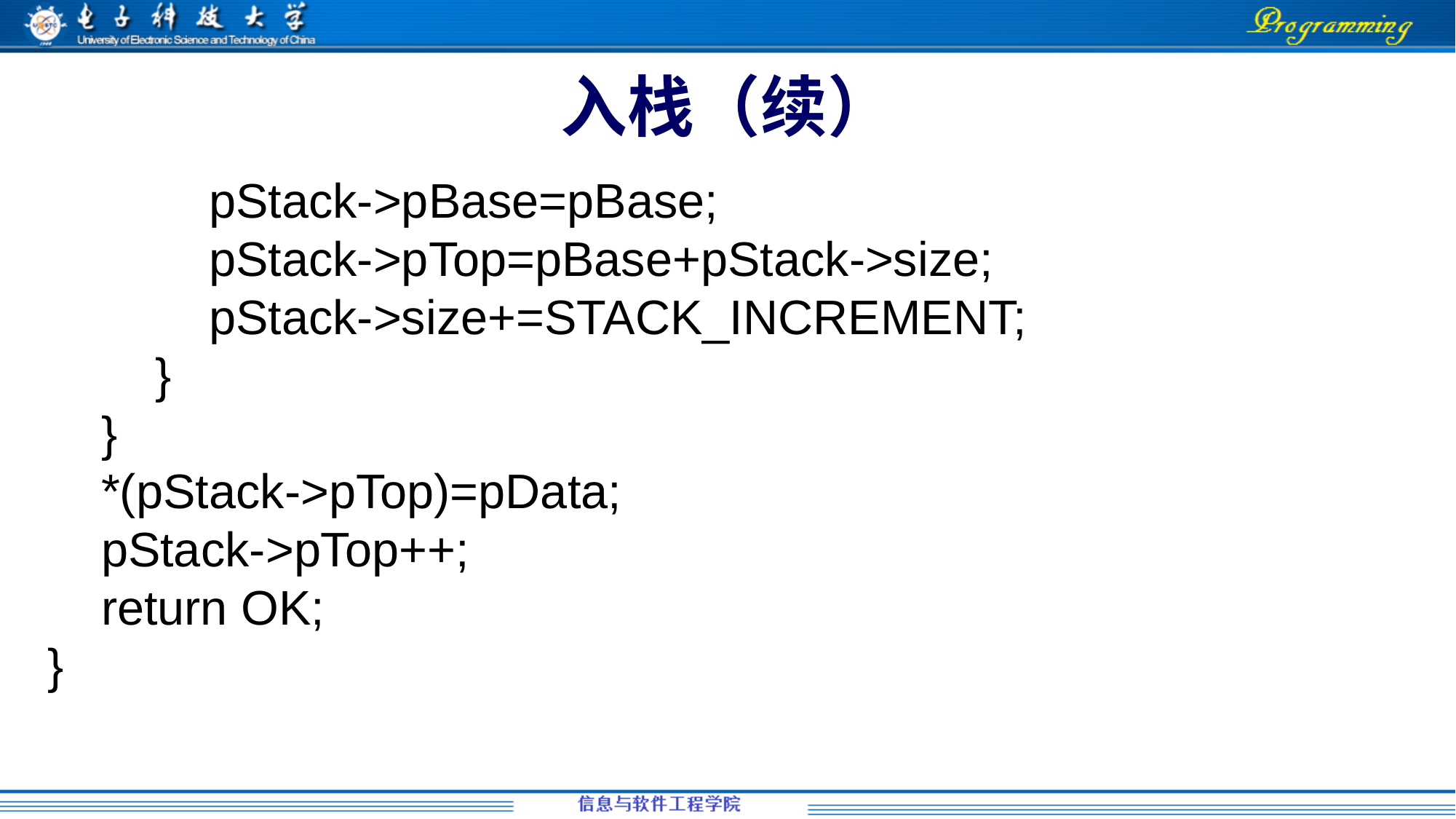

# 入栈（续）
            pStack->pBase=pBase;
            pStack->pTop=pBase+pStack->size;
            pStack->size+=STACK_INCREMENT;
        }
    }
    *(pStack->pTop)=pData;
    pStack->pTop++;
    return OK;
}